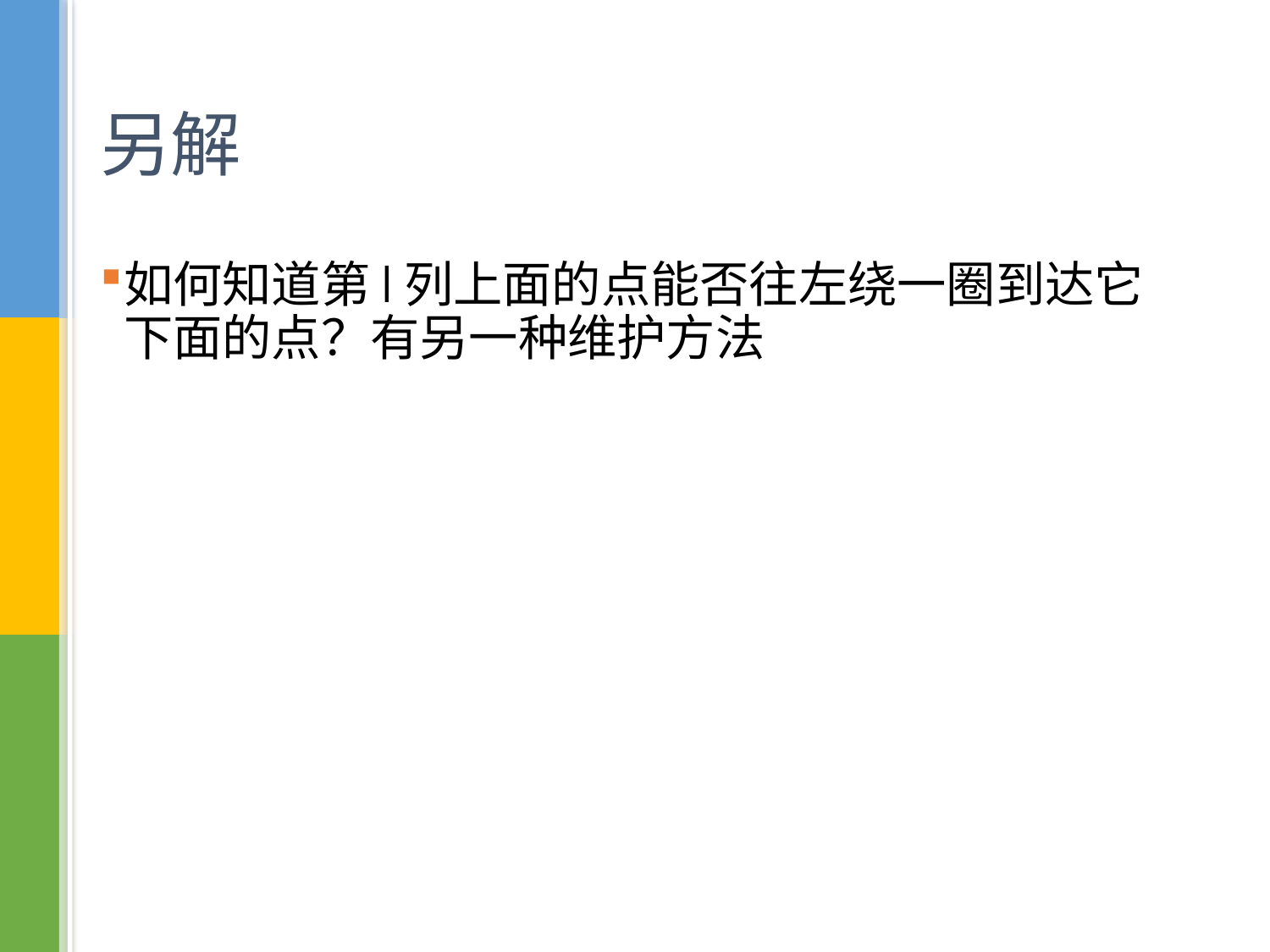

# 另解
如何知道第l列上面的点能否往左绕一圈到达它下面的点？有另一种维护方法